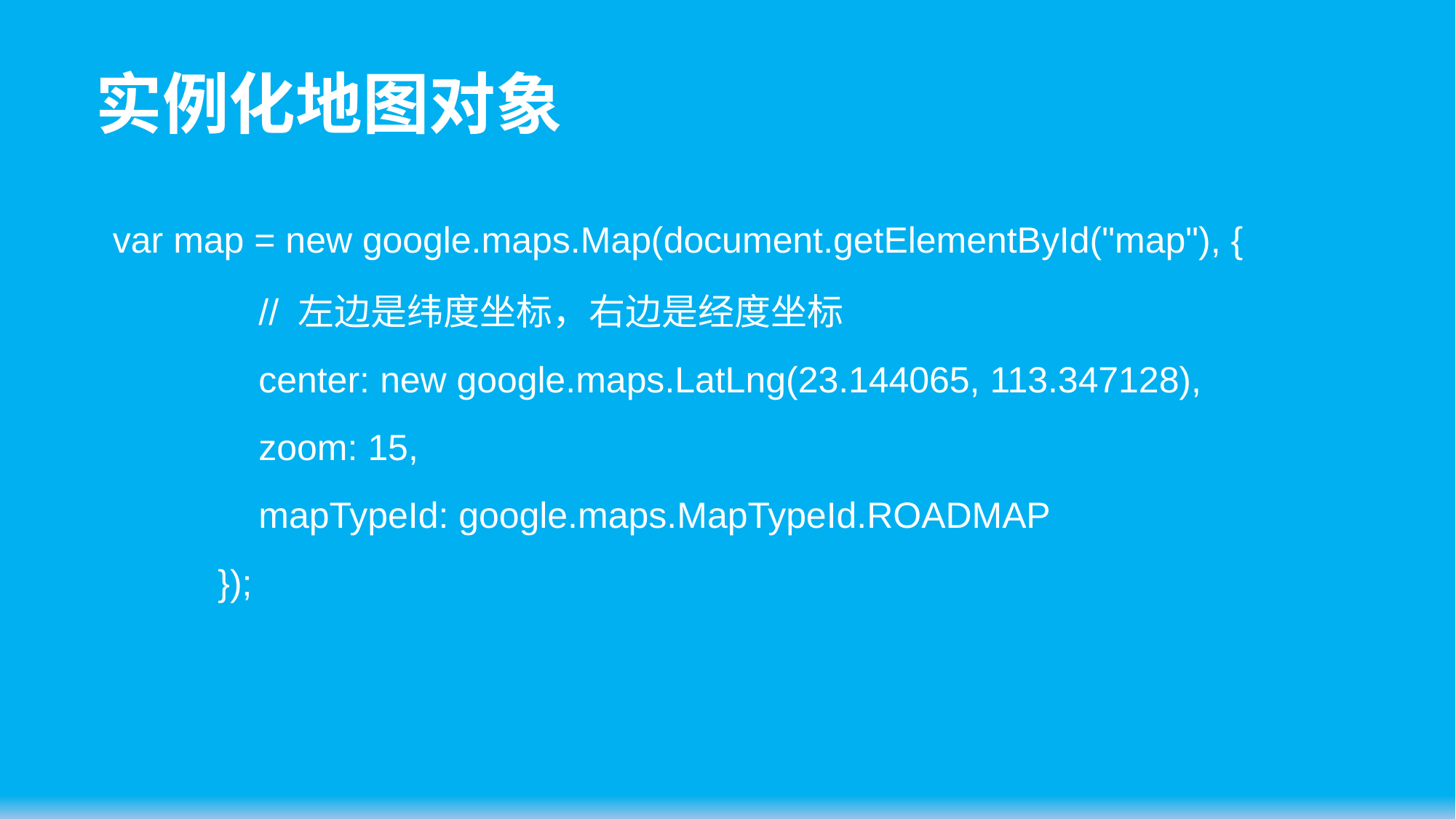

# 实例化地图对象
 var map = new google.maps.Map(document.getElementById("map"), {
                // 左边是纬度坐标，右边是经度坐标
                center: new google.maps.LatLng(23.144065, 113.347128),
                zoom: 15,
                mapTypeId: google.maps.MapTypeId.ROADMAP
            });